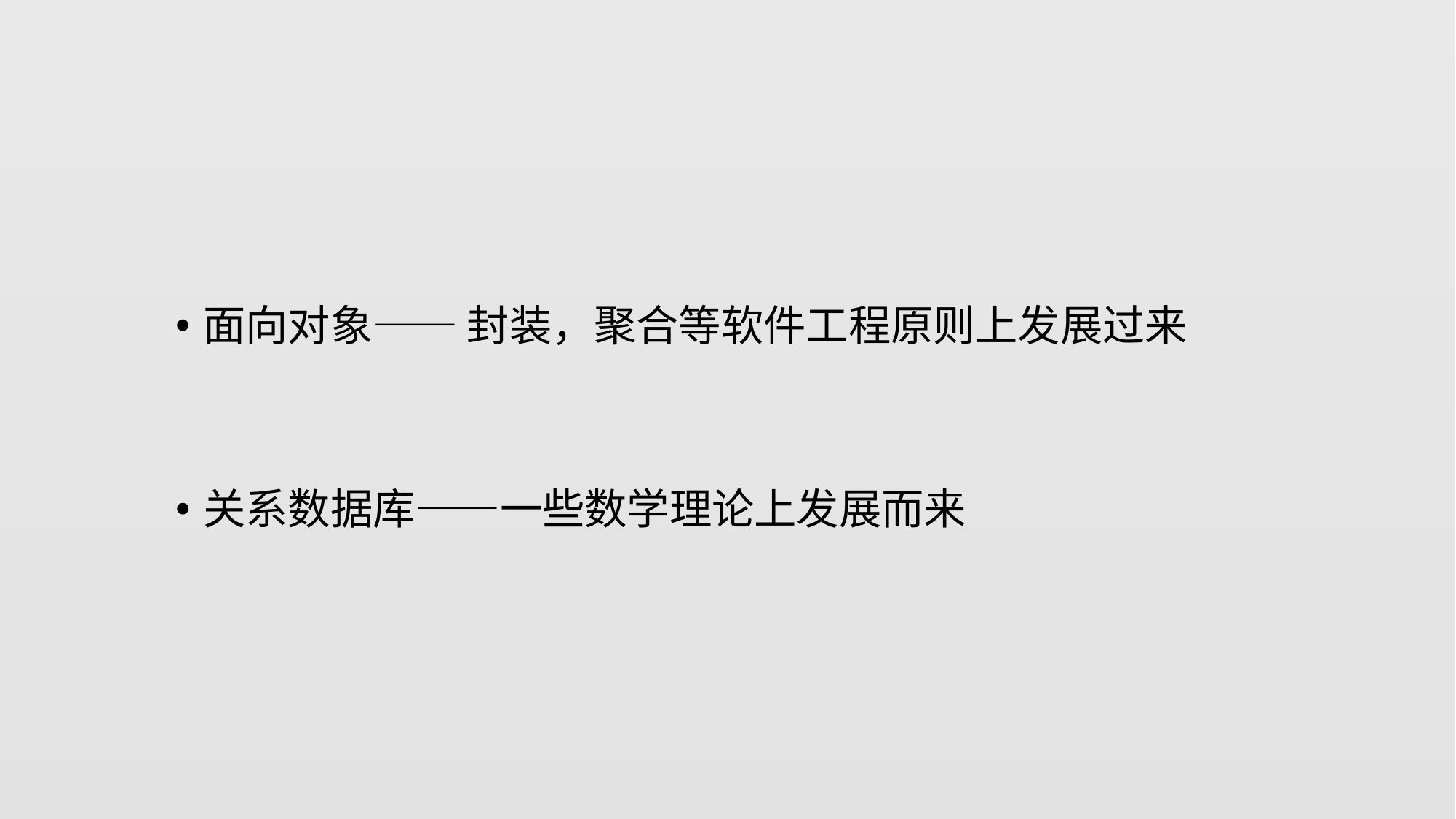

#
面向对象—— 封装，聚合等软件工程原则上发展过来

关系数据库——一些数学理论上发展而来